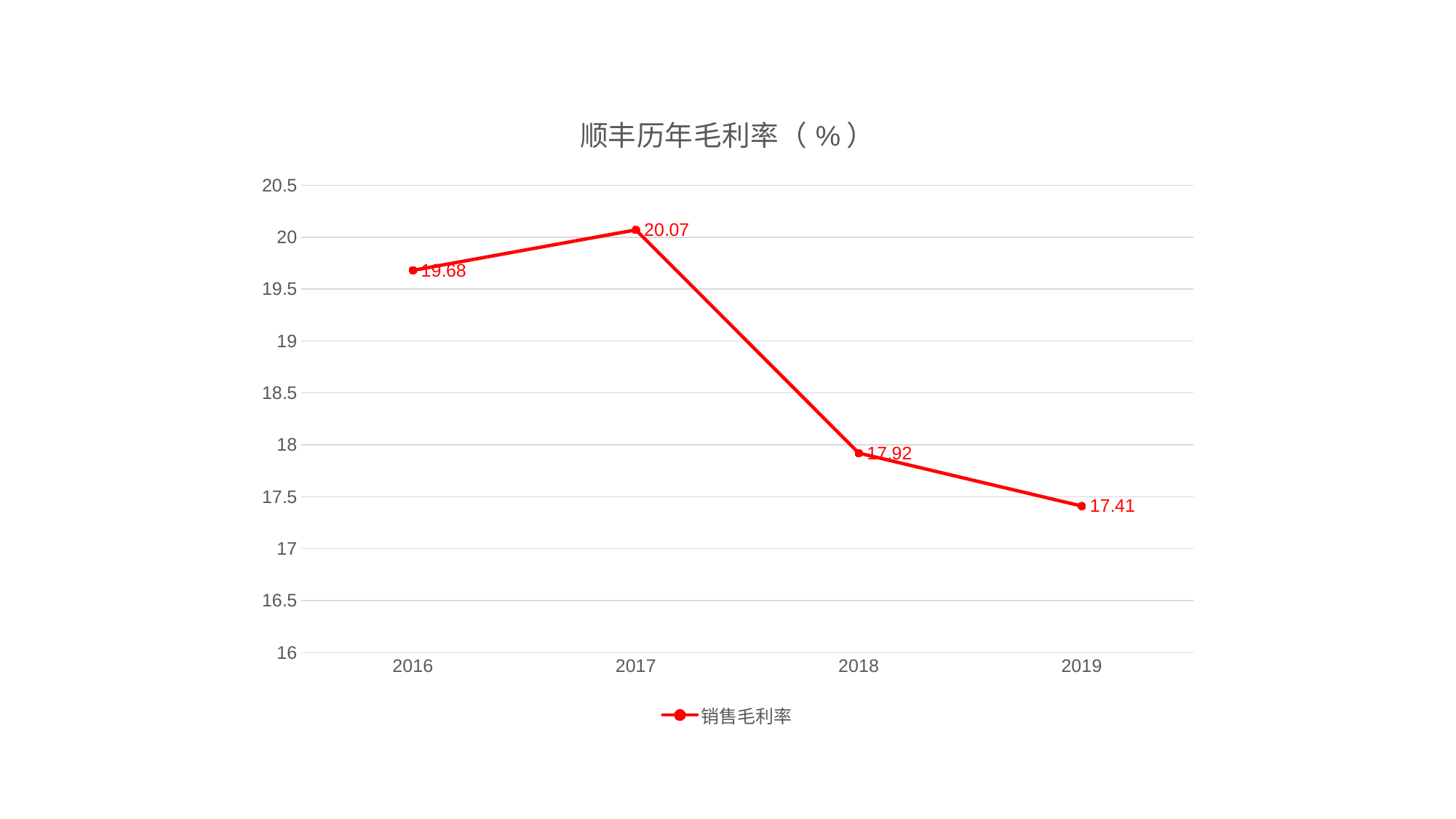

### Chart: 顺丰历年毛利率（%）

| Category | 销售毛利率 |
|---|---|
| 2016 | 19.68 |
| 2017 | 20.07 |
| 2018 | 17.92 |
| 2019 | 17.41 |